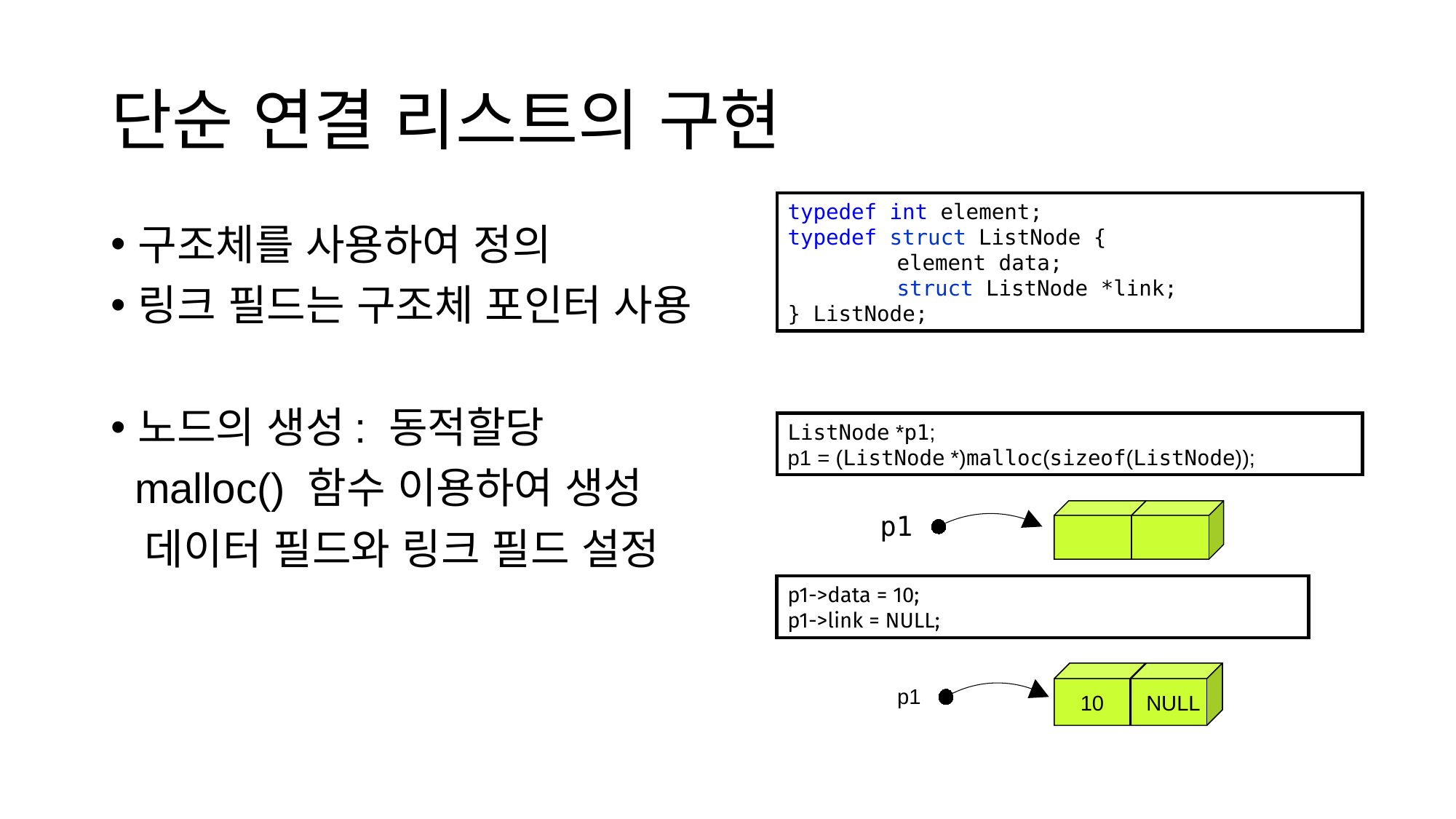

# 단순 연결 리스트의 구현
typedef int element;
typedef struct ListNode {
	element data;
	struct ListNode *link;
} ListNode;
구조체를 사용하여 정의
링크 필드는 구조체 포인터 사용

노드의 생성: 동적할당
  malloc() 함수 이용하여 생성
  데이터 필드와 링크 필드 설정

ListNode *p1;
p1 = (ListNode *)malloc(sizeof(ListNode));
p1

p1->data = 10;
p1->link = NULL;
p1
10

NULL